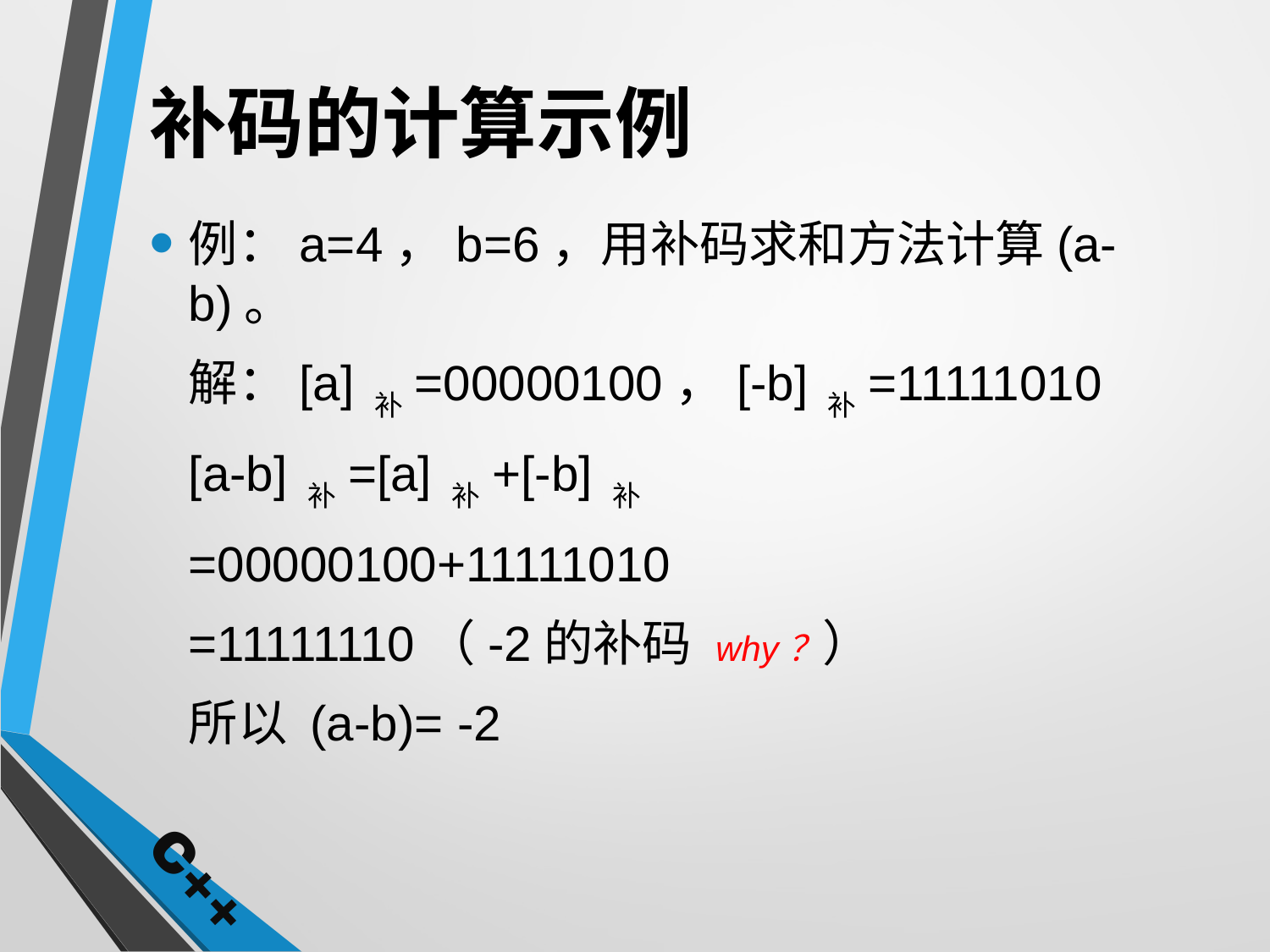

# 补码的计算示例
例：a=4，b=6，用补码求和方法计算(a-b)。
	解：[a] 补=00000100，[-b] 补=11111010
	[a-b] 补=[a] 补+[-b] 补
	=00000100+11111010
	=11111110（-2的补码  why？）
	所以 (a-b)= -2